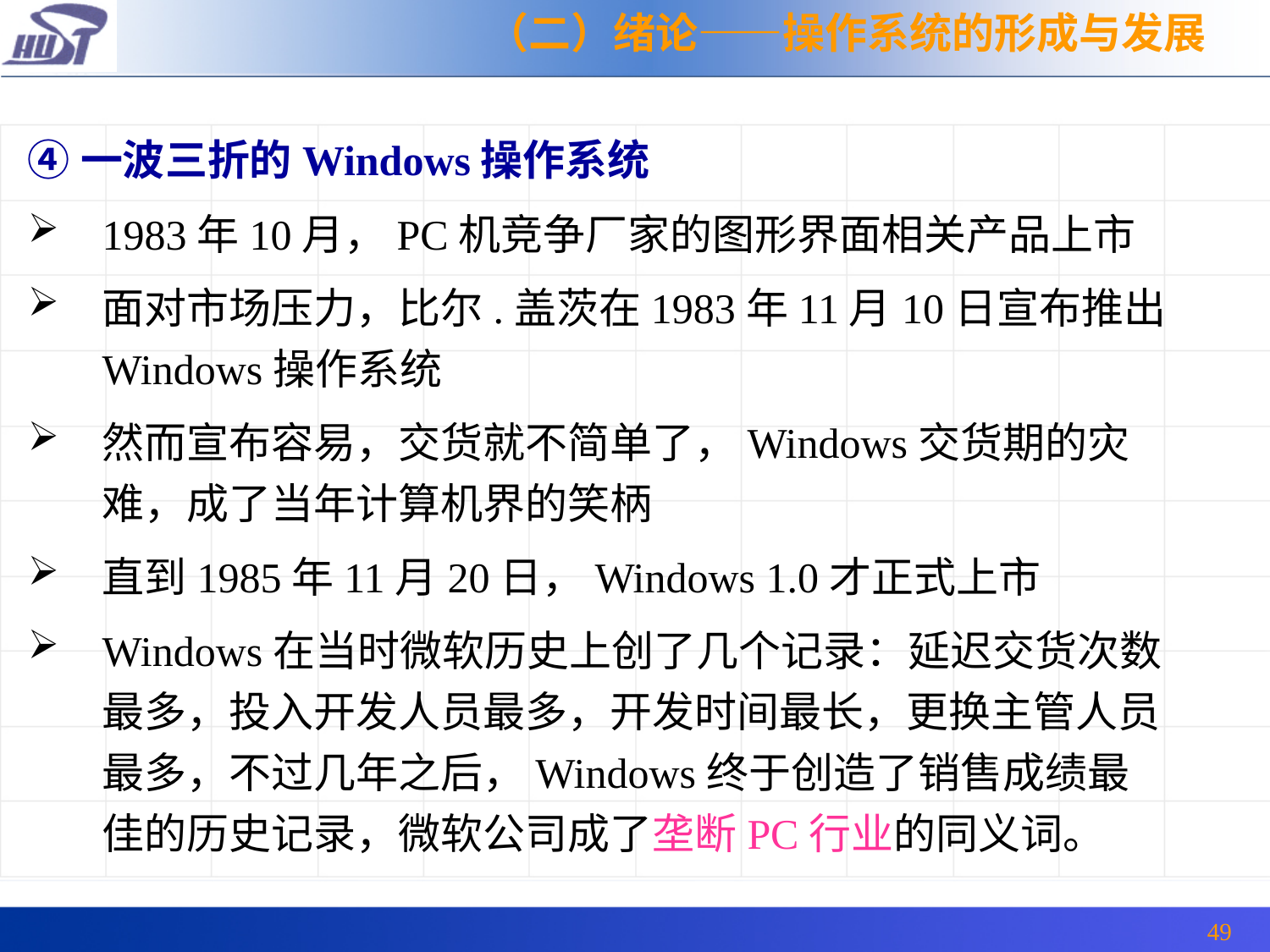

（二）绪论——操作系统的形成与发展
④一波三折的Windows操作系统
1983年10月，PC机竞争厂家的图形界面相关产品上市
面对市场压力，比尔.盖茨在1983年11月10日宣布推出Windows操作系统
然而宣布容易，交货就不简单了，Windows交货期的灾难，成了当年计算机界的笑柄
直到1985年11月20日，Windows 1.0才正式上市
Windows在当时微软历史上创了几个记录：延迟交货次数最多，投入开发人员最多，开发时间最长，更换主管人员最多，不过几年之后，Windows终于创造了销售成绩最佳的历史记录，微软公司成了垄断PC行业的同义词。

49